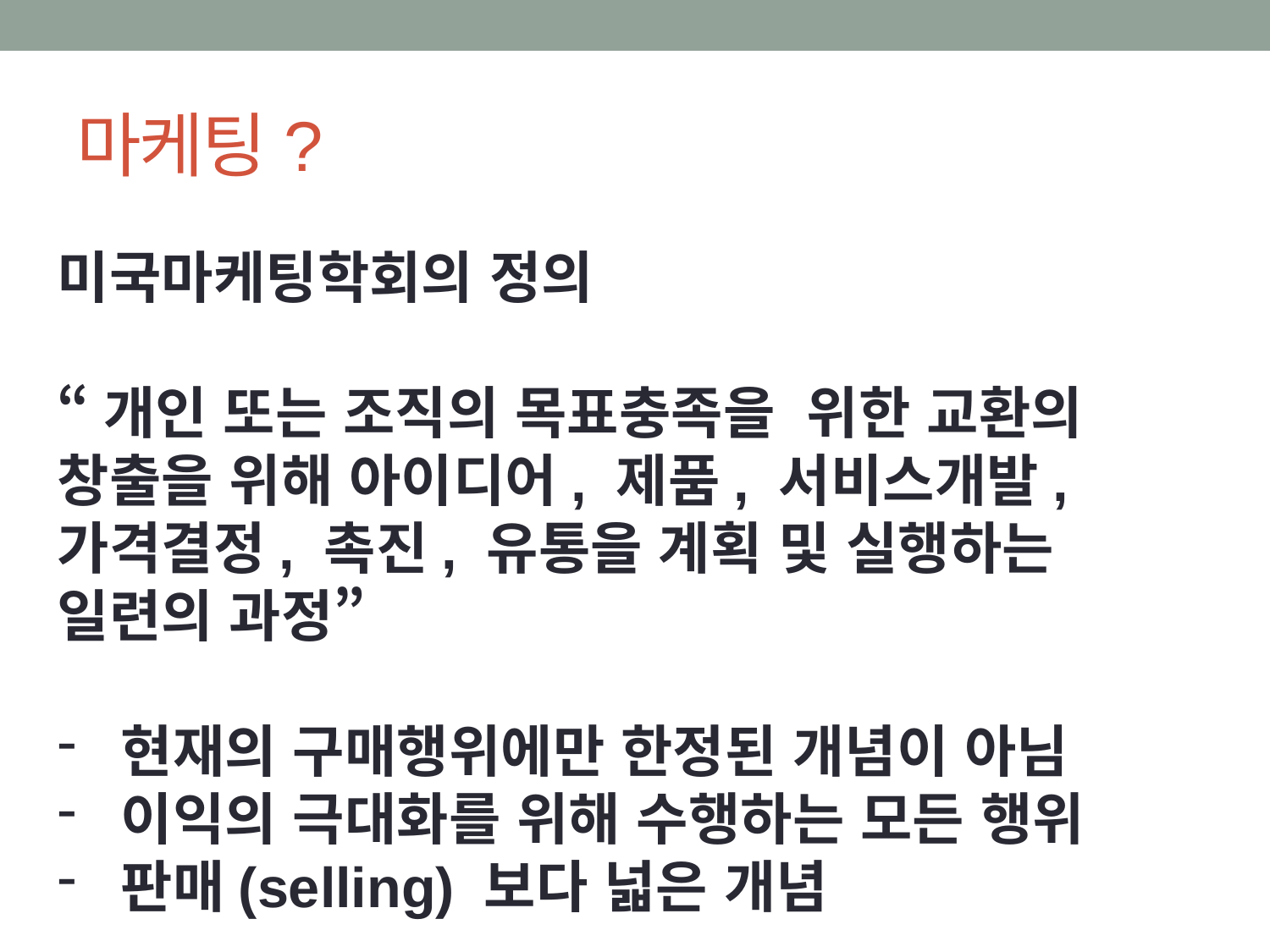

# 마케팅?
미국마케팅학회의 정의

“개인 또는 조직의 목표충족을  위한 교환의 창출을 위해 아이디어, 제품, 서비스개발, 가격결정, 촉진, 유통을 계획 및 실행하는 일련의 과정”

현재의 구매행위에만 한정된 개념이 아님
이익의 극대화를 위해 수행하는 모든 행위
판매(selling) 보다 넓은 개념